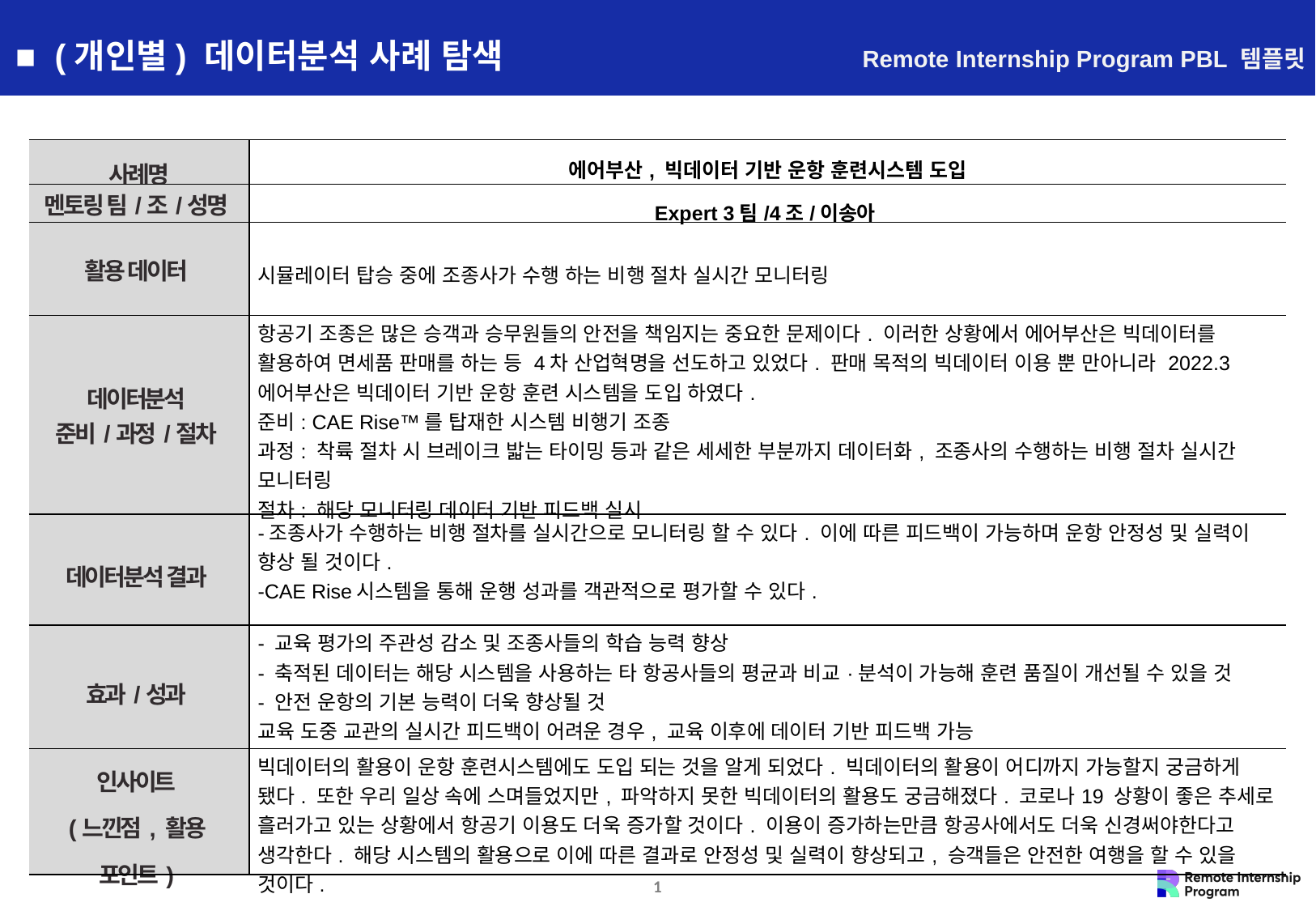

■  (개인별) 데이터분석 사례 탐색
Remote Internship Program PBL 템플릿
| 사례명 | 에어부산, 빅데이터 기반 운항 훈련시스템 도입 |
| --- | --- |
| 멘토링 팀/조/성명 | Expert 3팀/4조/이송아 |
| 활용 데이터 | 시뮬레이터 탑승 중에 조종사가 수행 하는 비행 절차 실시간 모니터링 |
| 데이터분석 준비/과정/절차 | 항공기 조종은 많은 승객과 승무원들의 안전을 책임지는 중요한 문제이다. 이러한 상황에서 에어부산은 빅데이터를 활용하여 면세품 판매를 하는 등 4차 산업혁명을 선도하고 있었다. 판매 목적의 빅데이터 이용 뿐 만아니라 2022.3 에어부산은 빅데이터 기반 운항 훈련 시스템을 도입 하였다. 준비: CAE Rise™를 탑재한 시스템 비행기 조종 과정: 착륙 절차 시 브레이크 밟는 타이밍 등과 같은 세세한 부분까지 데이터화, 조종사의 수행하는 비행 절차 실시간 모니터링 절차: 해당 모니터링 데이터 기반 피드백 실시 |
| 데이터분석 결과 | -조종사가 수행하는 비행 절차를 실시간으로 모니터링 할 수 있다. 이에 따른 피드백이 가능하며 운항 안정성 및 실력이 향상 될 것이다. -CAE Rise시스템을 통해 운행 성과를 객관적으로 평가할 수 있다. |
| 효과/성과 | - 교육 평가의 주관성 감소 및 조종사들의 학습 능력 향상 - 축적된 데이터는 해당 시스템을 사용하는 타 항공사들의 평균과 비교·분석이 가능해 훈련 품질이 개선될 수 있을 것 - 안전 운항의 기본 능력이 더욱 향상될 것 교육 도중 교관의 실시간 피드백이 어려운 경우, 교육 이후에 데이터 기반 피드백 가능 |
| 인사이트 (느낀점, 활용 포인트) | 빅데이터의 활용이 운항 훈련시스템에도 도입 되는 것을 알게 되었다. 빅데이터의 활용이 어디까지 가능할지 궁금하게 됐다. 또한 우리 일상 속에 스며들었지만, 파악하지 못한 빅데이터의 활용도 궁금해졌다. 코로나19 상황이 좋은 추세로 흘러가고 있는 상황에서 항공기 이용도 더욱 증가할 것이다. 이용이 증가하는만큼 항공사에서도 더욱 신경써야한다고 생각한다. 해당 시스템의 활용으로 이에 따른 결과로 안정성 및 실력이 향상되고, 승객들은 안전한 여행을 할 수 있을 것이다. |